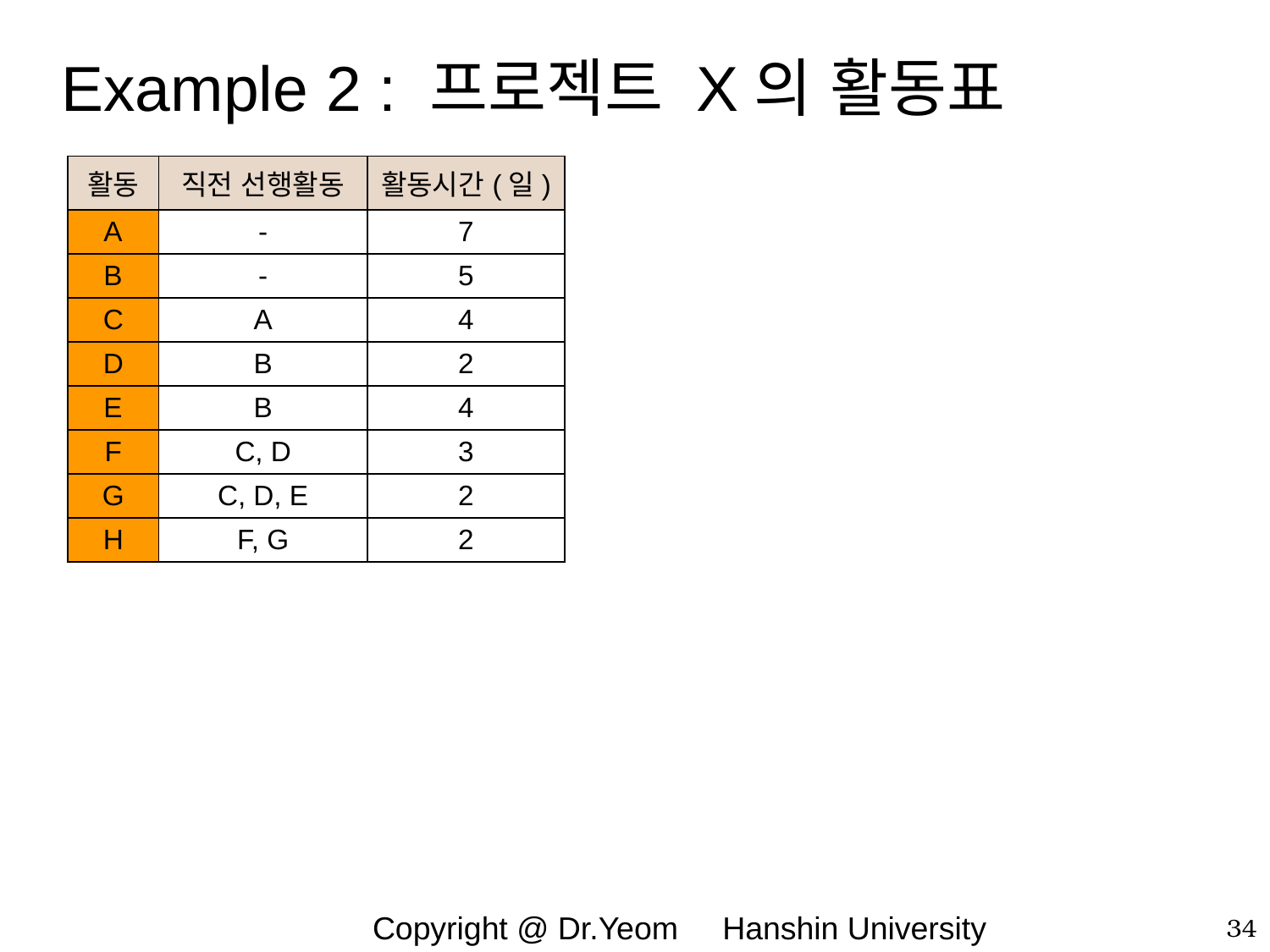

# Example 2 : 프로젝트 X의 활동표
| 활동 | 직전 선행활동 | 활동시간(일) |
| --- | --- | --- |
| A | - | 7 |
| B | - | 5 |
| C | A | 4 |
| D | B | 2 |
| E | B | 4 |
| F | C, D | 3 |
| G | C, D, E | 2 |
| H | F, G | 2 |
34